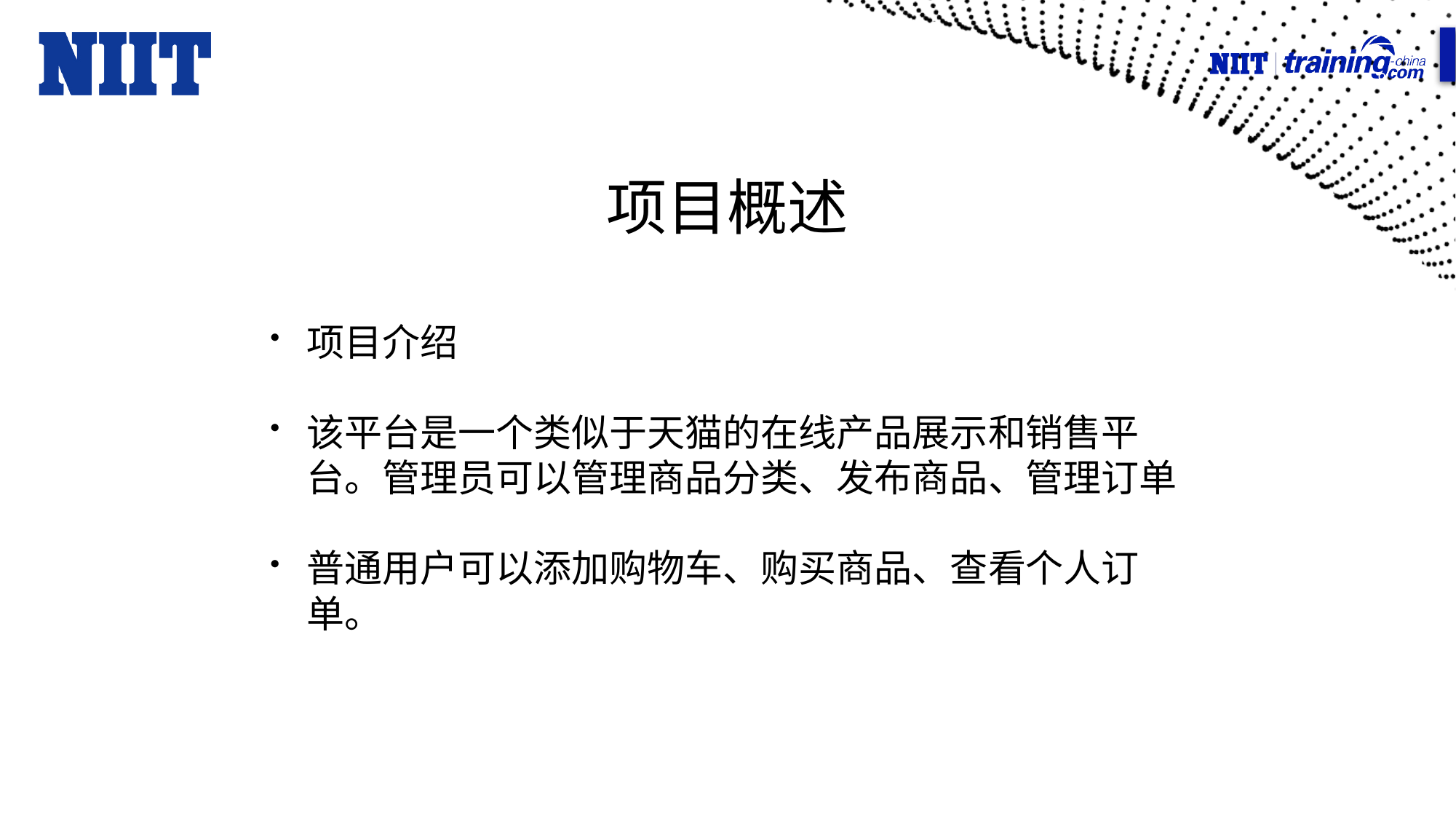

# 项目概述
项目介绍
该平台是一个类似于天猫的在线产品展示和销售平台。管理员可以管理商品分类、发布商品、管理订单
普通用户可以添加购物车、购买商品、查看个人订单。